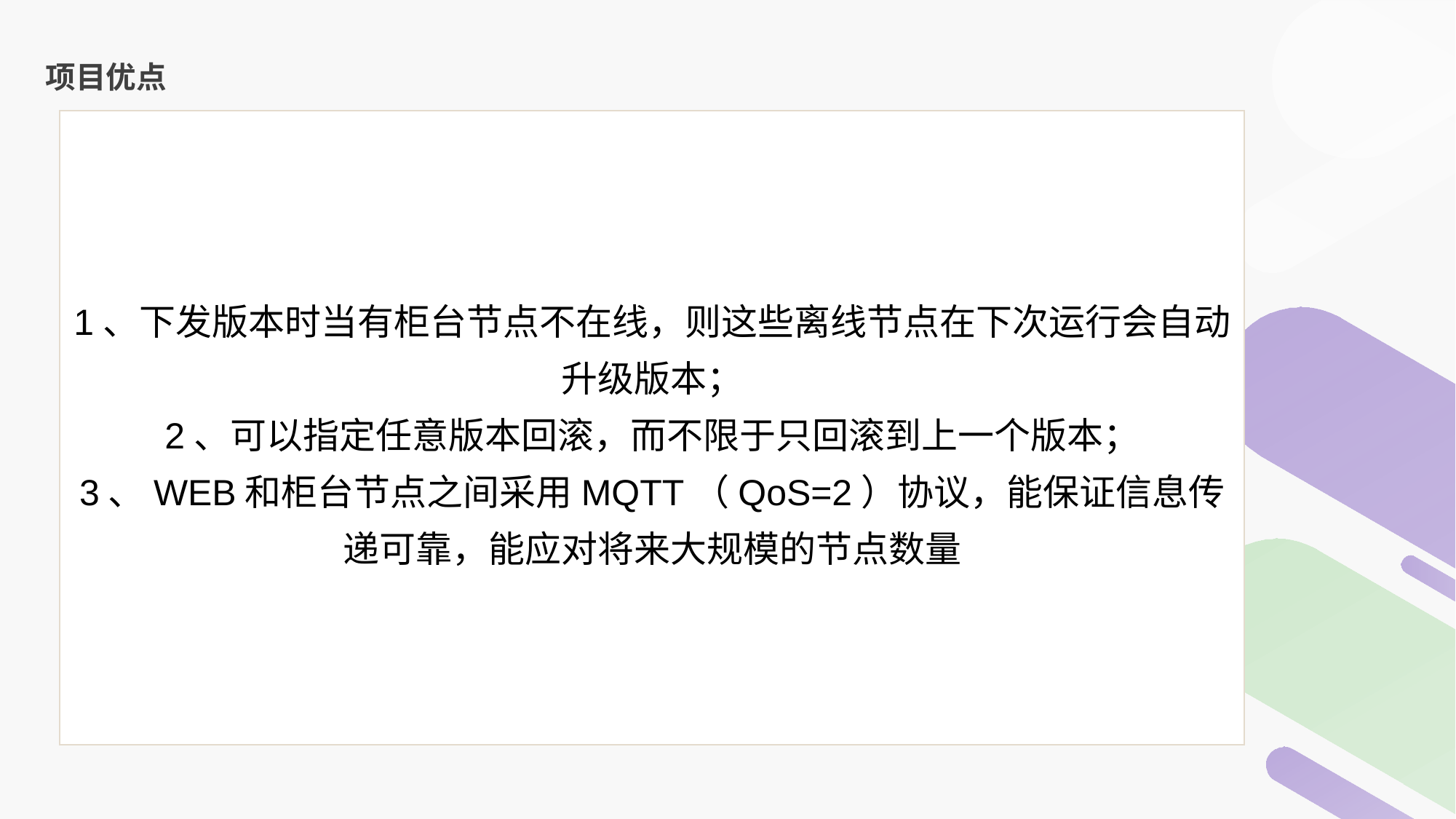

项目优点
1、下发版本时当有柜台节点不在线，则这些离线节点在下次运行会自动升级版本；
2、可以指定任意版本回滚，而不限于只回滚到上一个版本；
3、WEB和柜台节点之间采用MQTT（QoS=2）协议，能保证信息传递可靠，能应对将来大规模的节点数量